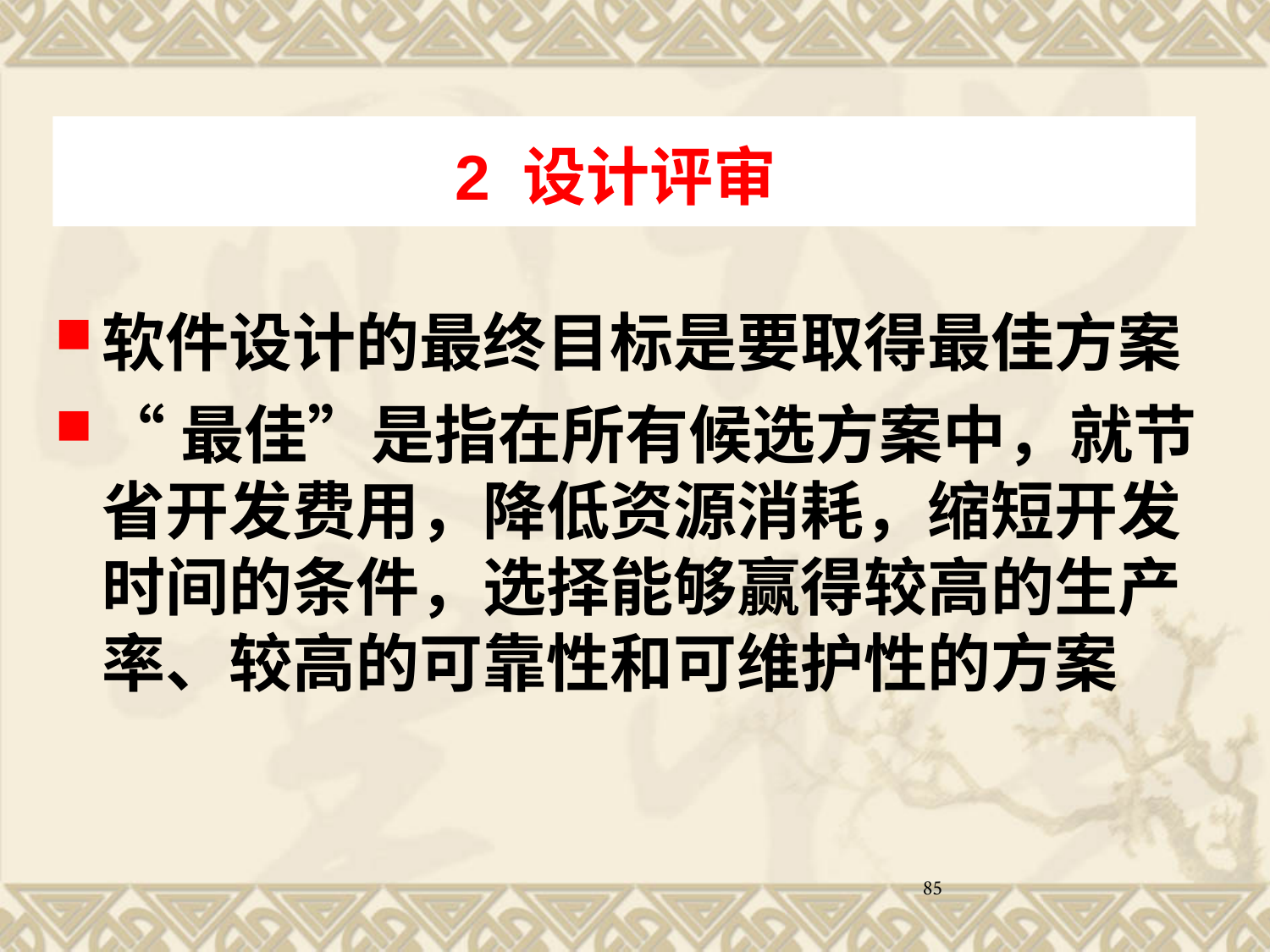

2 设计评审
软件设计的最终目标是要取得最佳方案
“最佳”是指在所有候选方案中，就节省开发费用，降低资源消耗，缩短开发时间的条件，选择能够赢得较高的生产率、较高的可靠性和可维护性的方案
85